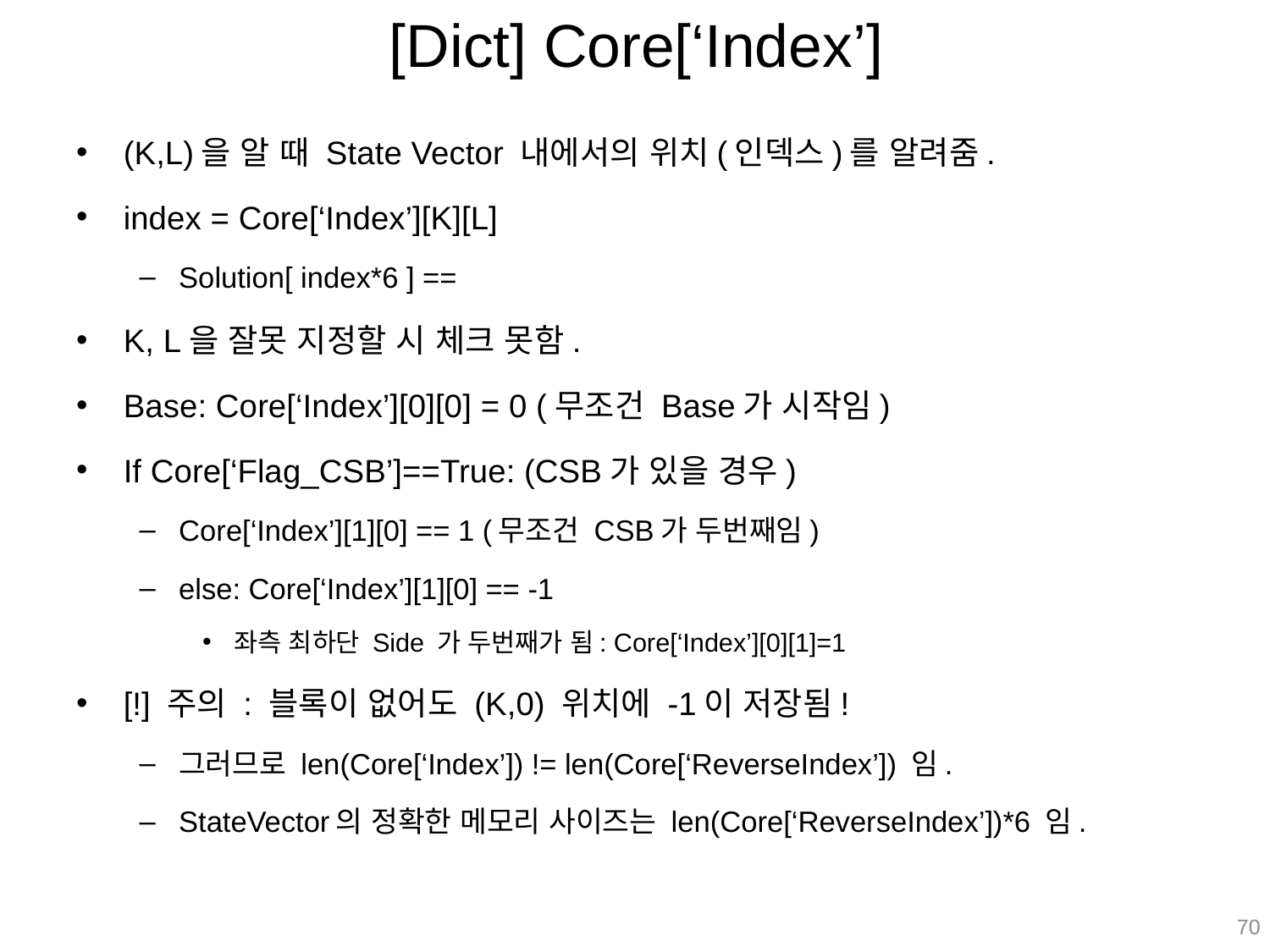

# [Dict] Core[‘Index’]
(K,L)을 알 때 State Vector 내에서의 위치(인덱스)를 알려줌.
index = Core[‘Index’][K][L]
Solution[ index*6 ] ==
K, L을 잘못 지정할 시 체크 못함.
Base: Core[‘Index’][0][0] = 0 (무조건 Base가 시작임)
If Core[‘Flag_CSB’]==True: (CSB가 있을 경우)
Core[‘Index’][1][0] == 1 (무조건 CSB가 두번째임)
else: Core[‘Index’][1][0] == -1
좌측 최하단 Side 가 두번째가 됨: Core[‘Index’][0][1]=1
[!] 주의 : 블록이 없어도 (K,0) 위치에 -1이 저장됨!
그러므로 len(Core[‘Index’]) != len(Core[‘ReverseIndex’]) 임.
StateVector의 정확한 메모리 사이즈는 len(Core[‘ReverseIndex’])*6 임.

70